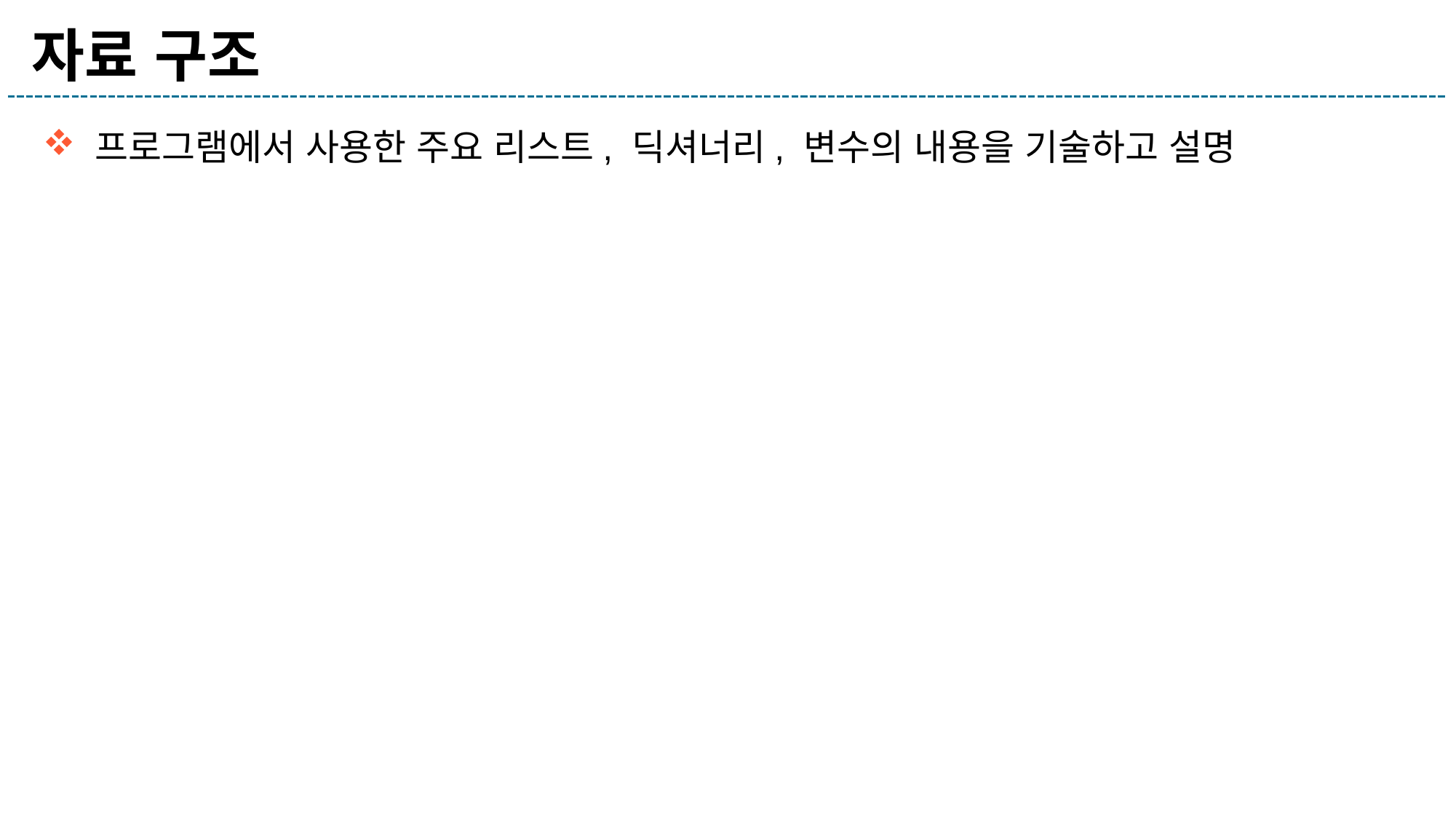

# 자료 구조
 프로그램에서 사용한 주요 리스트, 딕셔너리, 변수의 내용을 기술하고 설명